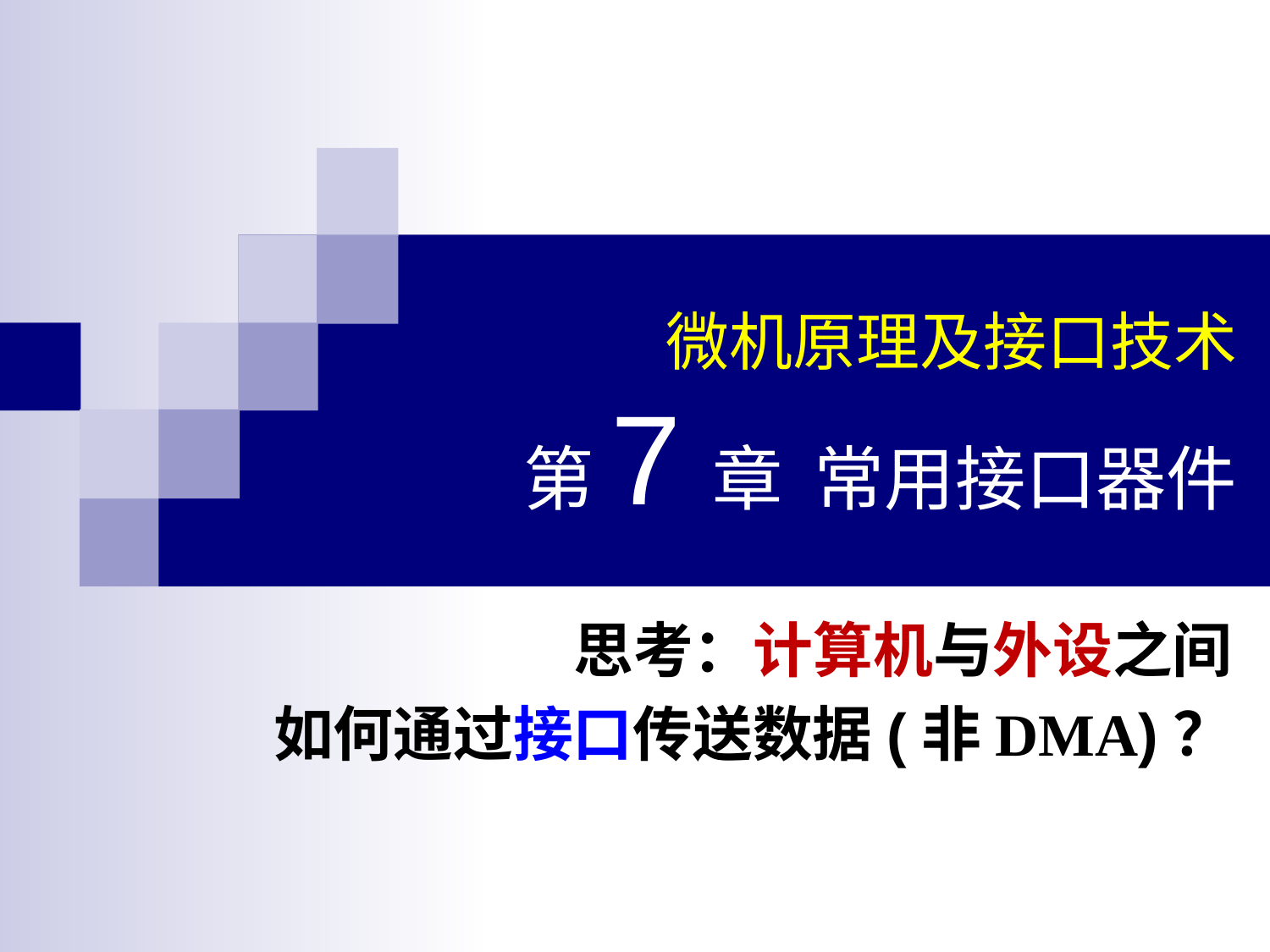

微机原理及接口技术
第7章  常用接口器件
思考：计算机与外设之间
如何通过接口传送数据(非DMA)？